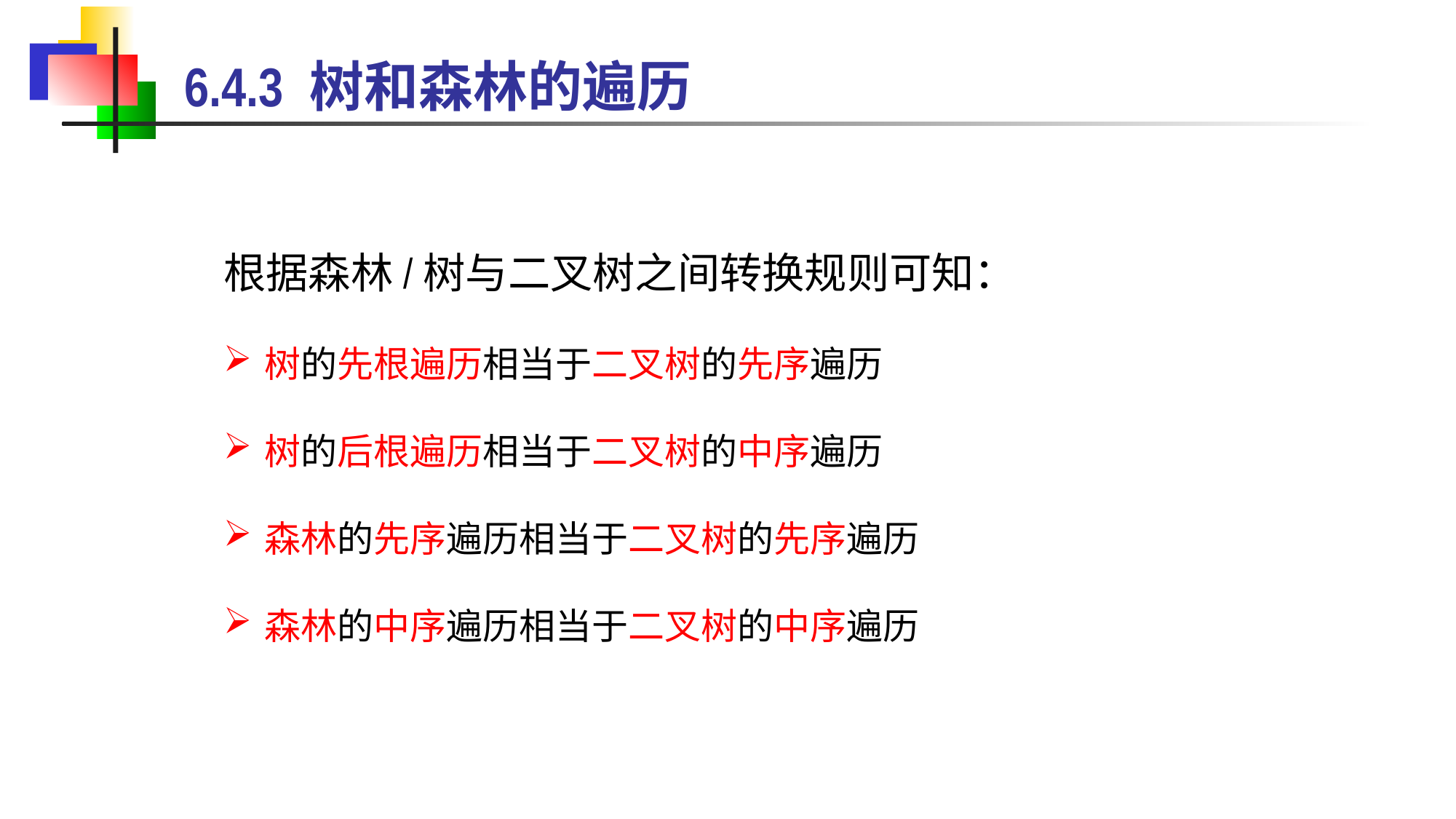

6.4.3 树和森林的遍历
根据森林/树与二叉树之间转换规则可知：
树的先根遍历相当于二叉树的先序遍历
树的后根遍历相当于二叉树的中序遍历
森林的先序遍历相当于二叉树的先序遍历
森林的中序遍历相当于二叉树的中序遍历